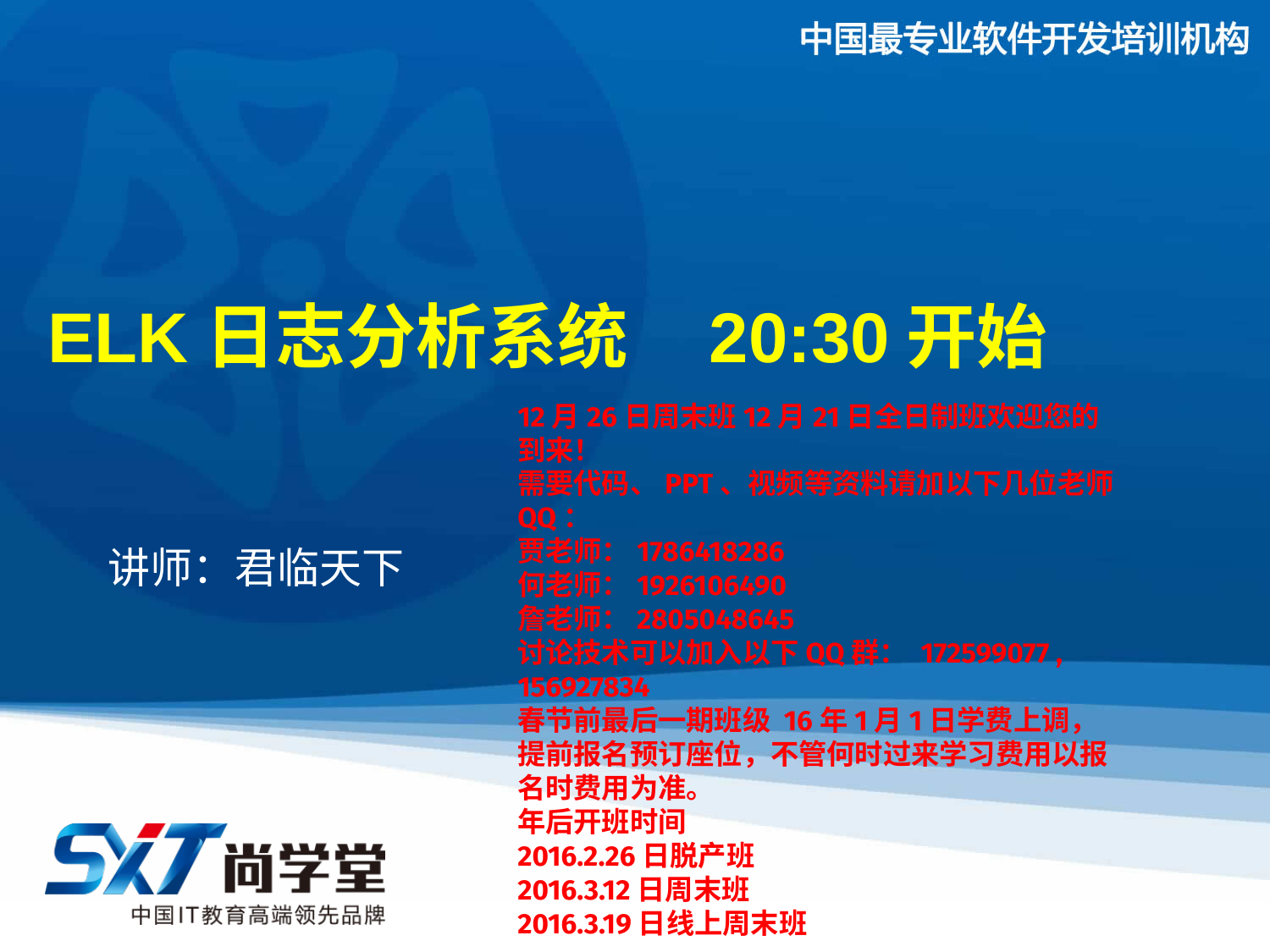

# ELK日志分析系统    20:30开始
12月26日周末班12月21日全日制班欢迎您的到来！
需要代码、PPT、视频等资料请加以下几位老师QQ：
贾老师：1786418286
何老师：1926106490
詹老师：2805048645
讨论技术可以加入以下QQ群： 172599077 , 156927834
春节前最后一期班级 16年1月1日学费上调，提前报名预订座位，不管何时过来学习费用以报名时费用为准。
年后开班时间
2016.2.26日脱产班
2016.3.12日周末班
2016.3.19日线上周末班

讲师：君临天下